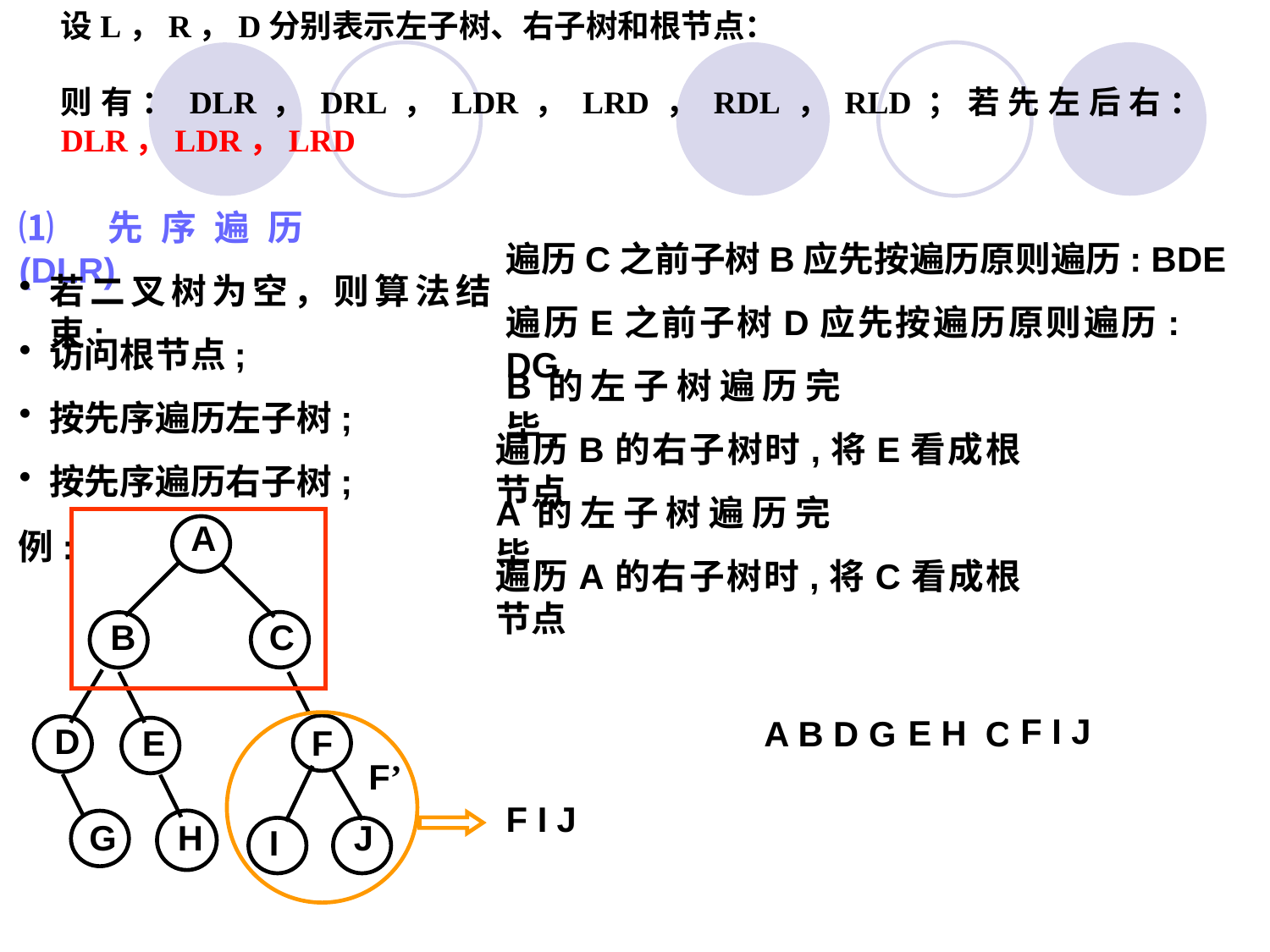

设L，R，D分别表示左子树、右子树和根节点：

则有：DLR，DRL，LDR，LRD，RDL，RLD；若先左后右：DLR，LDR，LRD
29

⑴ 先序遍历(DLR)
遍历C之前子树B应先按遍历原则遍历: BDE
若二叉树为空，则算法结束;
遍历E之前子树D应先按遍历原则遍历: DG
访问根节点;
B的左子树遍历完毕,
按先序遍历左子树;
遍历B的右子树时,将E看成根节点
按先序遍历右子树;
A的左子树遍历完毕,

A

例:
遍历A的右子树时,将C看成根节点

B
C

F I J
E H
C F’
A B D G

A B C

D
E
F

F’

B D E

G
F I J
G
H
J

I